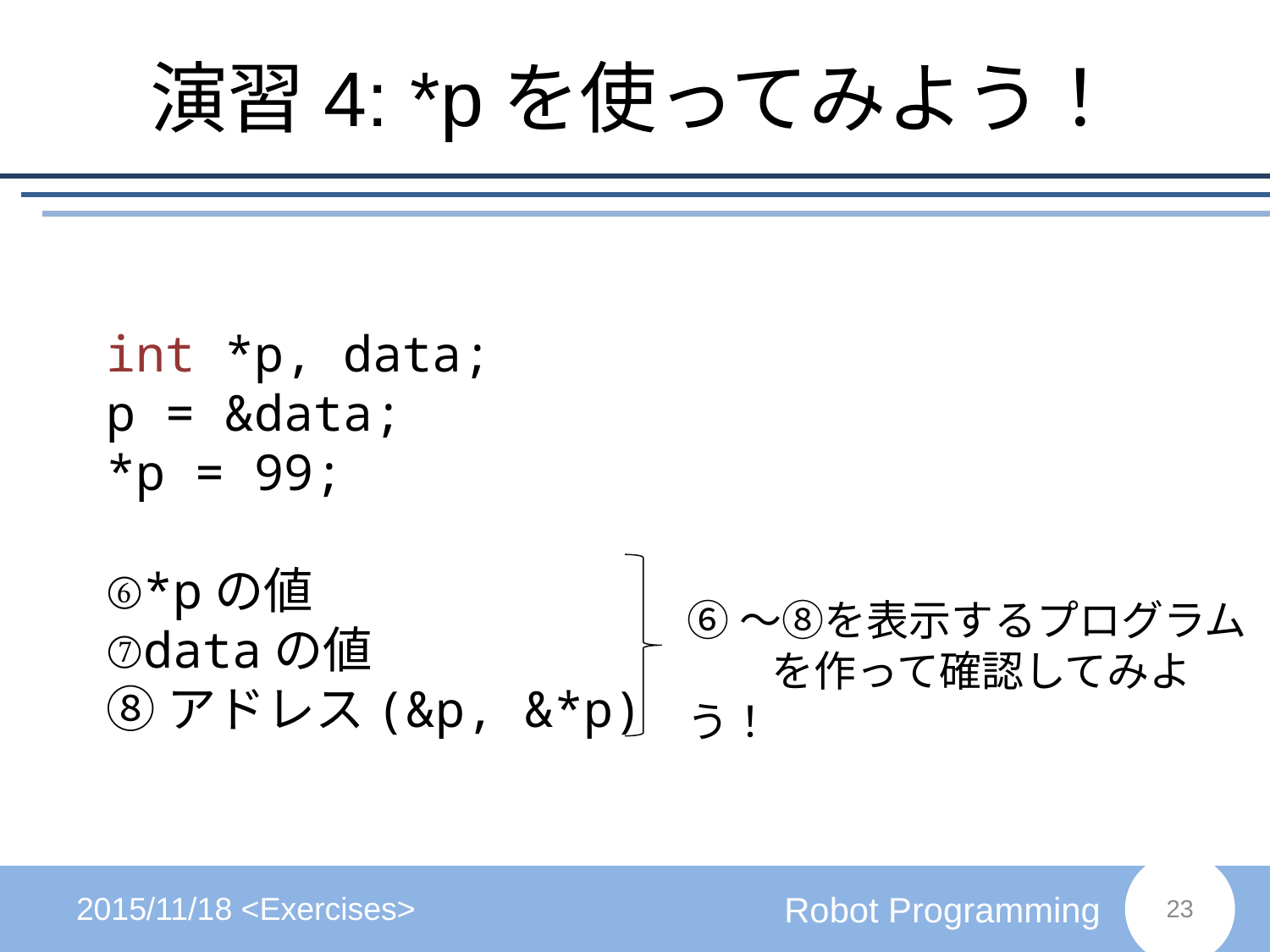

# 演習4: *pを使ってみよう！
int *p, data;
p = &data;
*p = 99;

⑥*pの値
⑦dataの値
⑧アドレス(&p, &*p)

⑥～⑧を表示するプログラム
　　を作って確認してみよう！
2015/11/18 <Exercises>
23